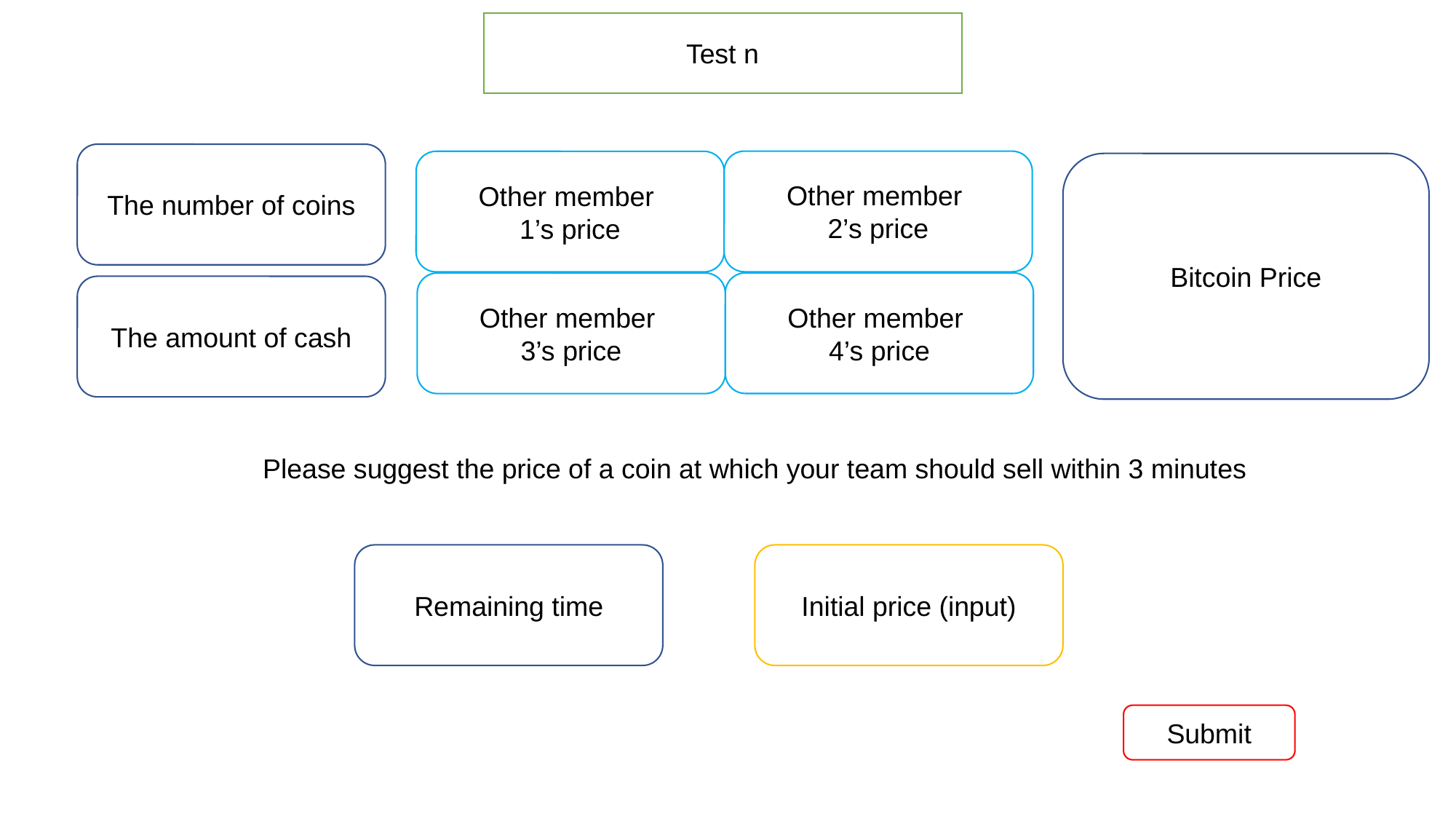

실험 페이지
3분 안에 initial price 입력하고 submit 클릭.
Test n
The number of coins
Other member
2’s price
Other member
1’s price
Bitcoin Price
Other member
4’s price
Other member
3’s price
The amount of cash
Please suggest the price of a coin at which your team should sell within 3 minutes
Remaining time
Initial price (input)
Submit